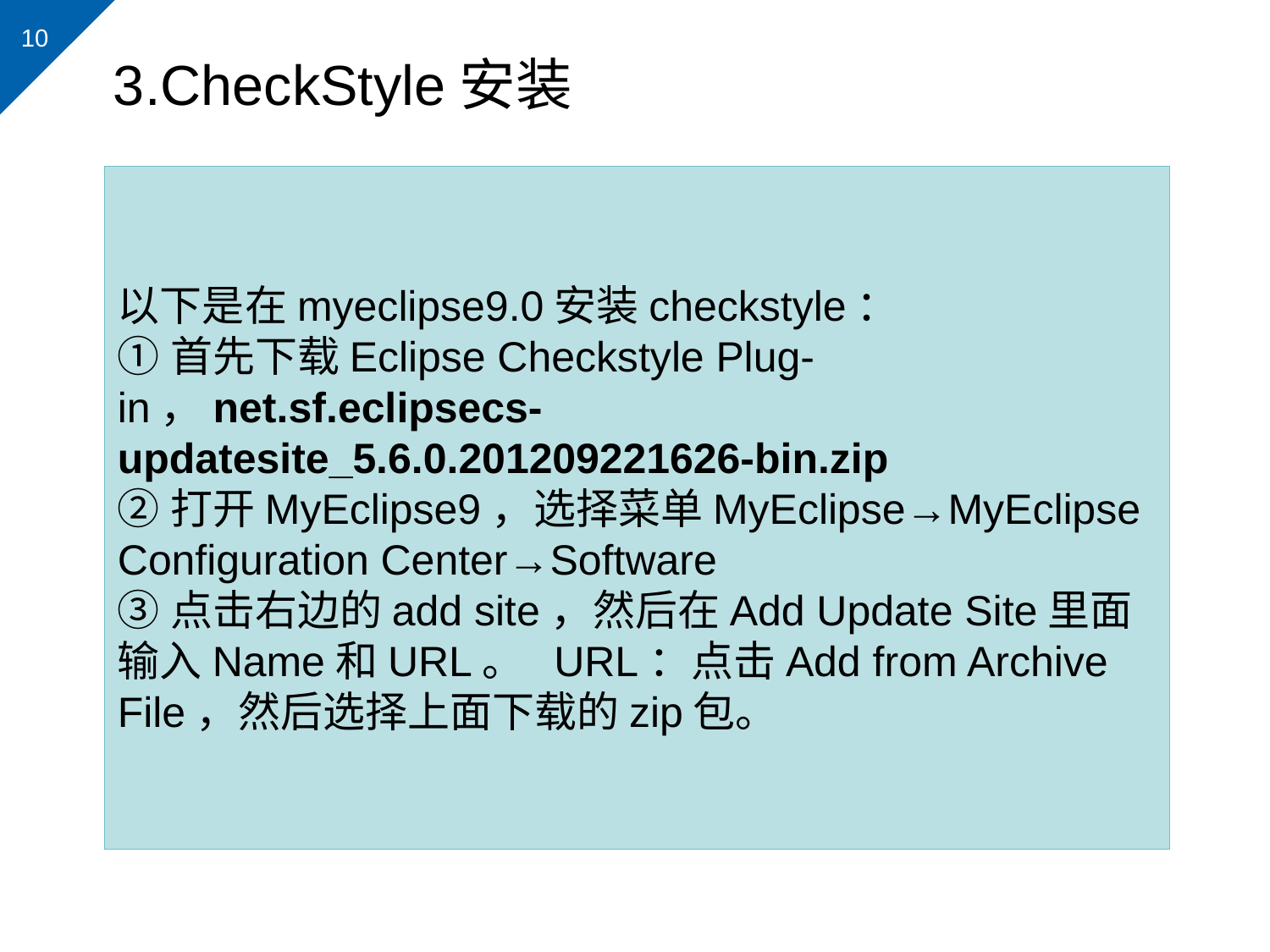

3.CheckStyle安装
以下是在myeclipse9.0安装checkstyle：
①首先下载Eclipse Checkstyle Plug-in，net.sf.eclipsecs-updatesite_5.6.0.201209221626-bin.zip
②打开MyEclipse9，选择菜单MyEclipse→MyEclipse Configuration Center→Software
③点击右边的add site，然后在Add Update Site里面输入Name和URL。  URL：点击Add from Archive File，然后选择上面下载的zip包。